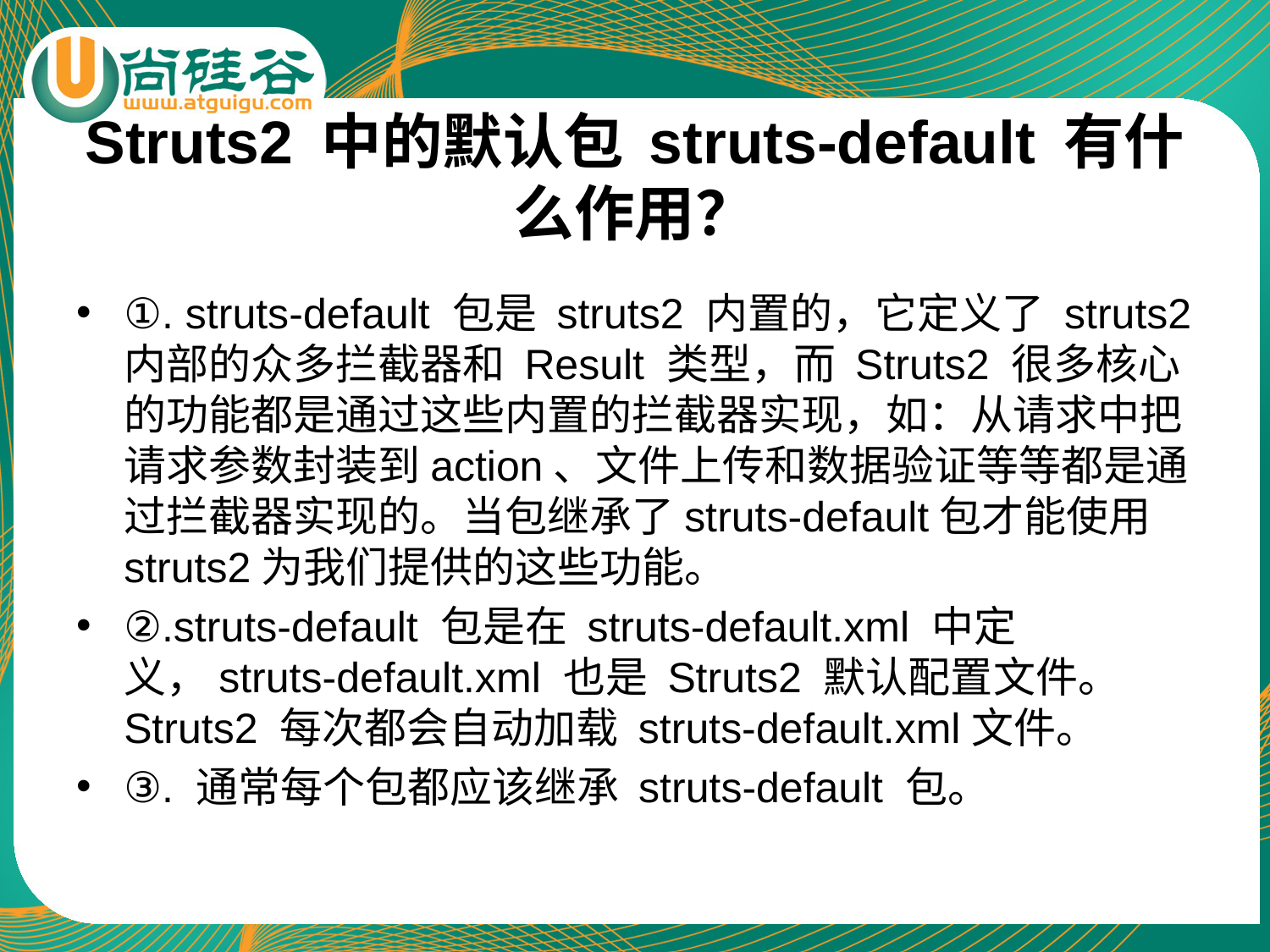

# Struts2 中的默认包 struts-default 有什么作用？
①. struts-default 包是 struts2 内置的，它定义了 struts2 内部的众多拦截器和 Result 类型，而 Struts2 很多核心的功能都是通过这些内置的拦截器实现，如：从请求中把请求参数封装到action、文件上传和数据验证等等都是通过拦截器实现的。当包继承了struts-default包才能使用struts2为我们提供的这些功能。
②.struts-default 包是在 struts-default.xml 中定义，struts-default.xml 也是 Struts2 默认配置文件。 Struts2 每次都会自动加载 struts-default.xml文件。
③. 通常每个包都应该继承 struts-default 包。